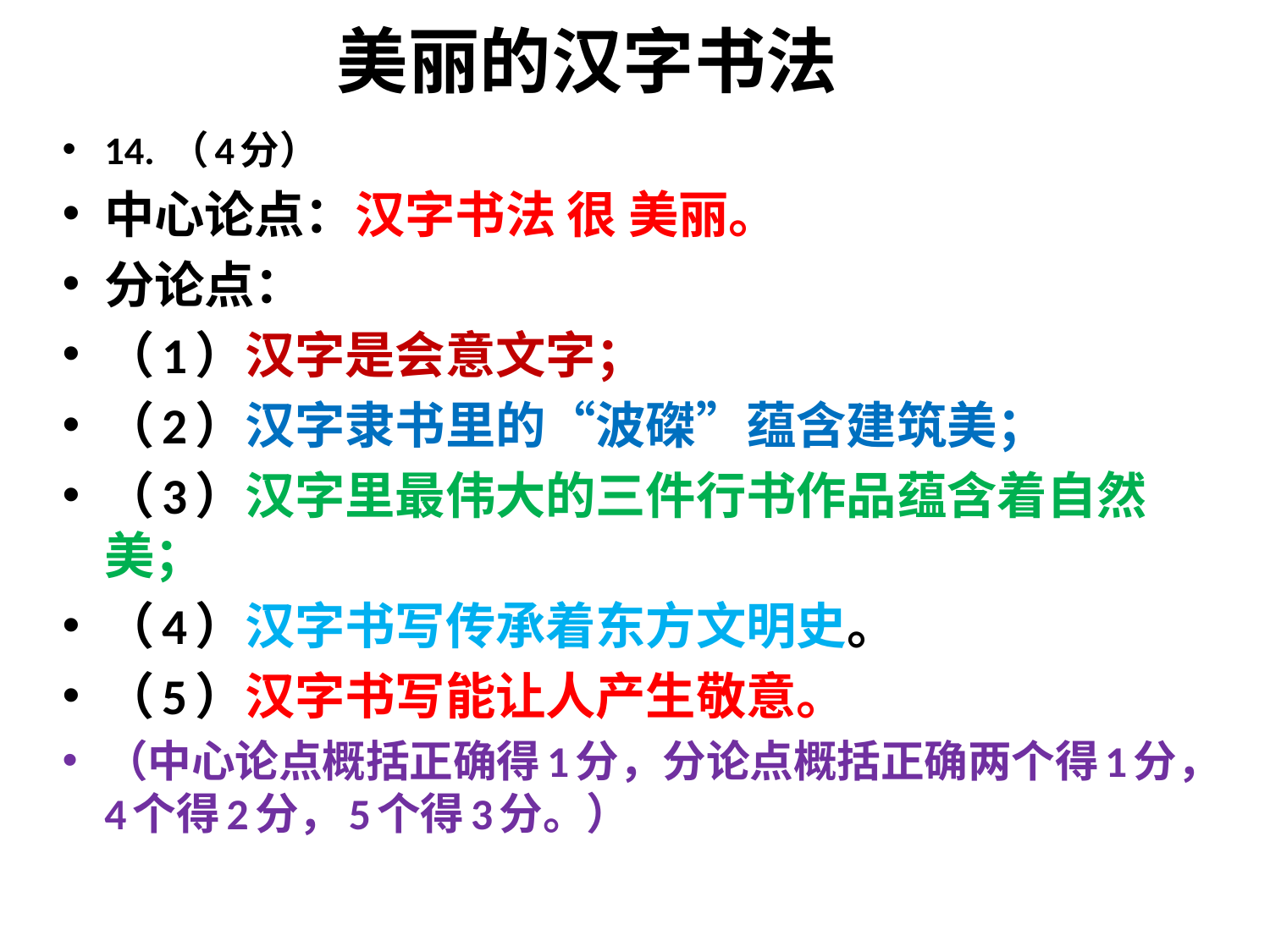

# 美丽的汉字书法
14. （4分）
中心论点：汉字书法 很 美丽。
分论点：
（1）汉字是会意文字；
（2）汉字隶书里的“波磔”蕴含建筑美；
（3）汉字里最伟大的三件行书作品蕴含着自然美；
（4）汉字书写传承着东方文明史。
（5）汉字书写能让人产生敬意。
（中心论点概括正确得1分，分论点概括正确两个得1分，4个得2分，5个得3分。）